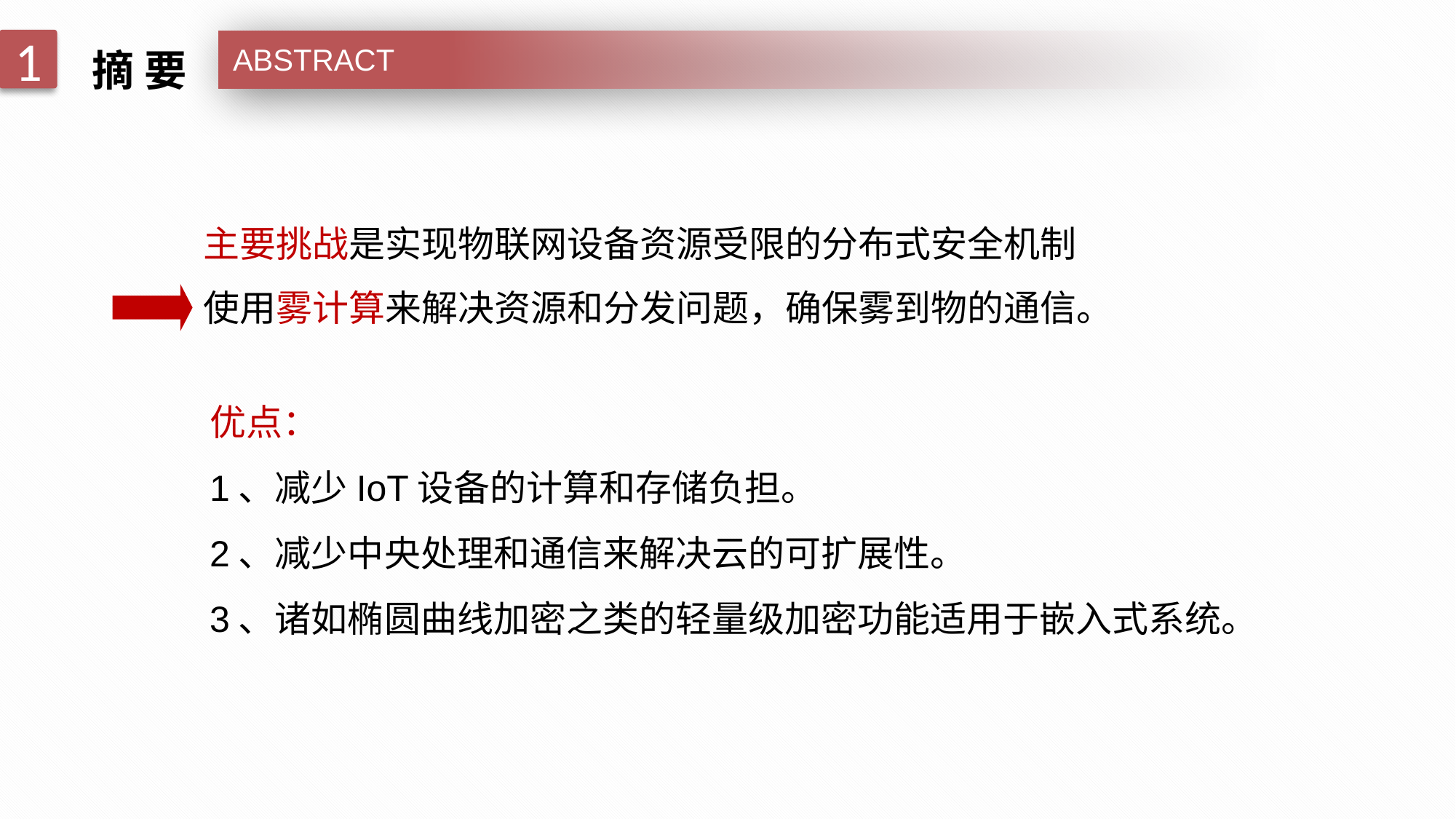

摘 要
1

ABSTRACT
主要挑战是实现物联网设备资源受限的分布式安全机制
使用雾计算来解决资源和分发问题，确保雾到物的通信。

优点：
1、减少IoT设备的计算和存储负担。
2、减少中央处理和通信来解决云的可扩展性。
3、诸如椭圆曲线加密之类的轻量级加密功能适用于嵌入式系统。